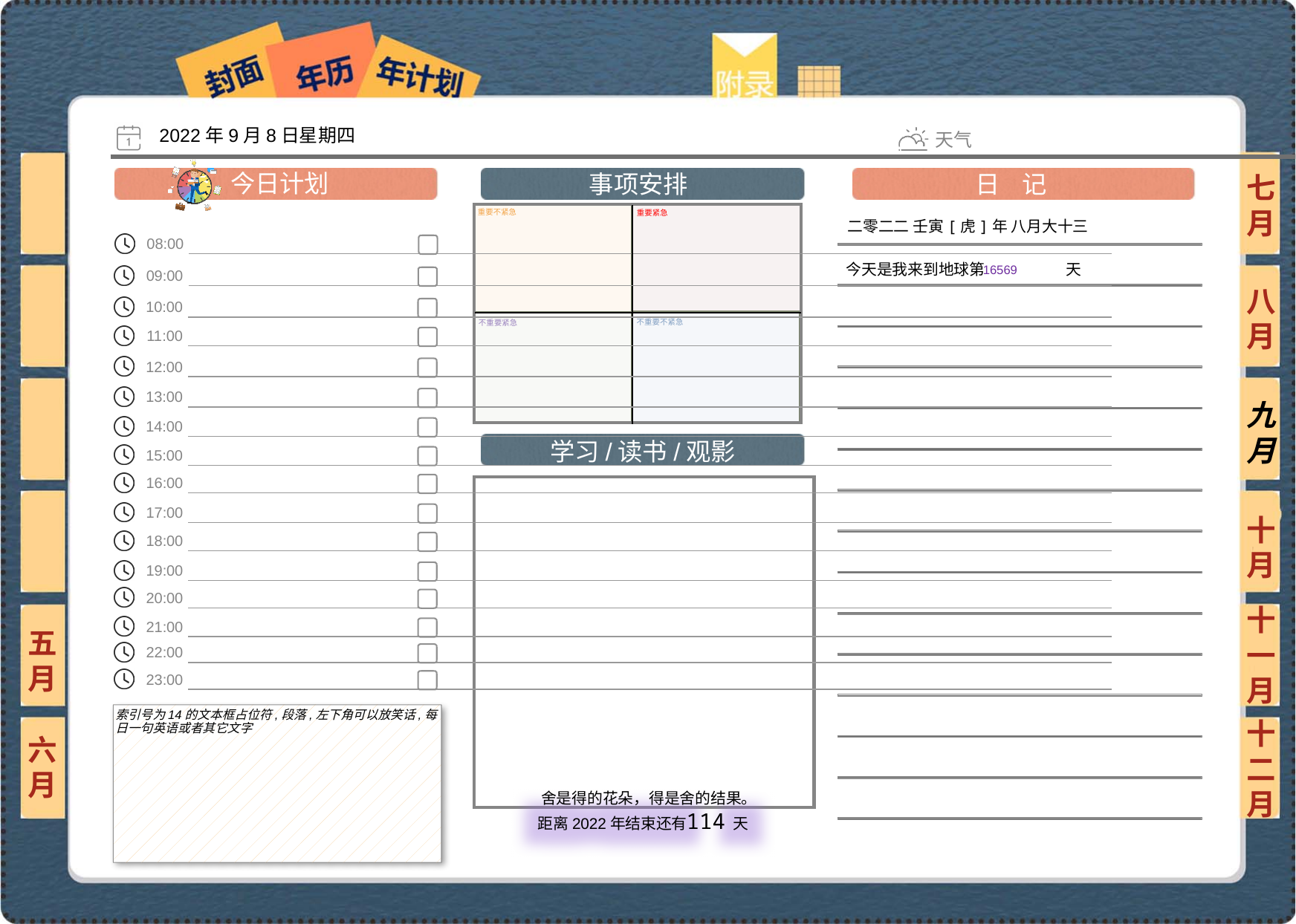

2022年9月8日星期四
七月
二零二二 壬寅[虎]年 八月大十三
16569
八月
九月
十月
十一月
五月
索引号为14的文本框占位符,段落,左下角可以放笑话,每日一句英语或者其它文字
六月
十二月
114
 舍是得的花朵，得是舍的结果。